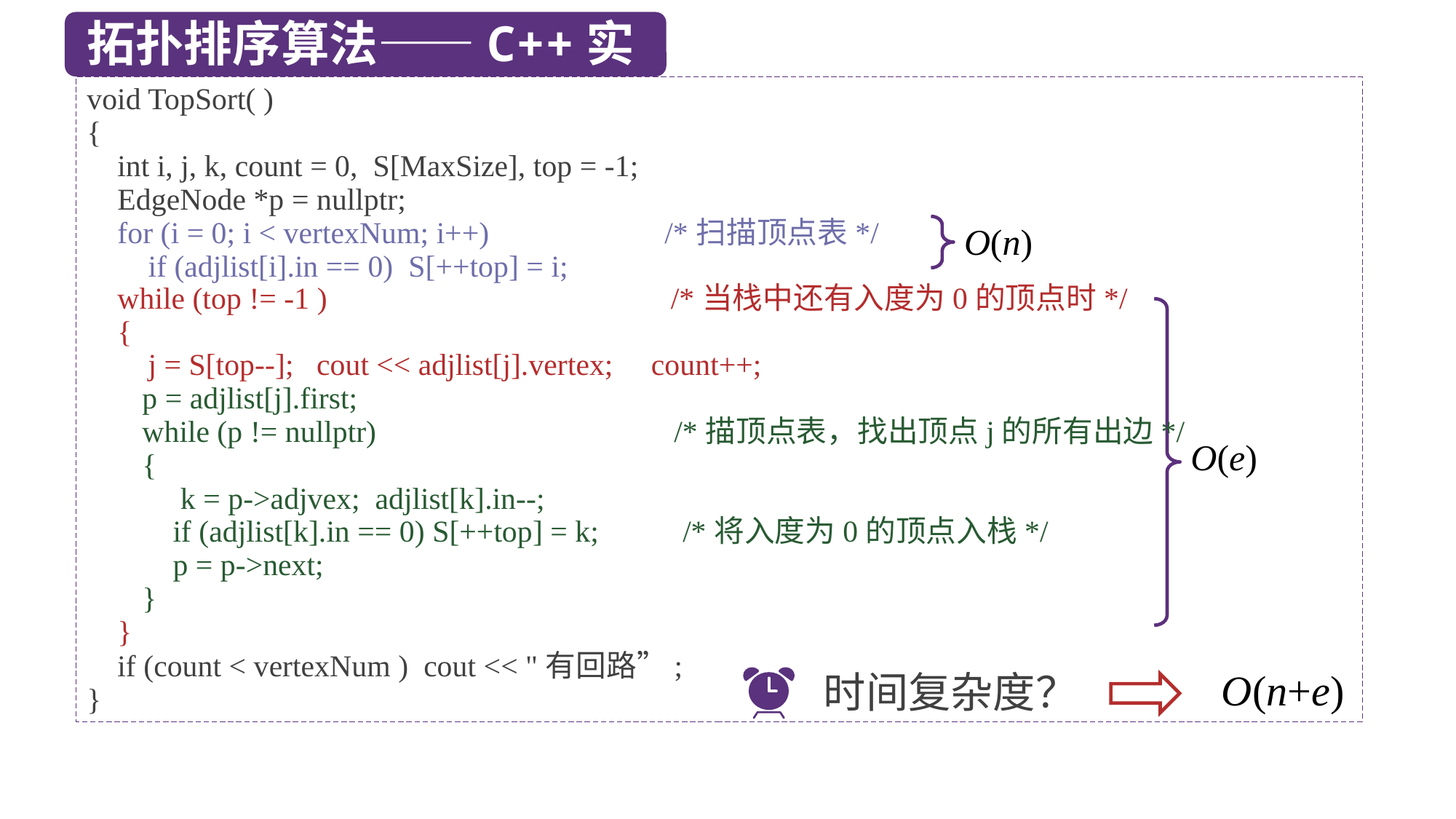

拓扑排序算法——C++实现

void TopSort( )
{
    int i, j, k, count = 0,  S[MaxSize], top = -1;
    EdgeNode *p = nullptr;
    for (i = 0; i < vertexNum; i++)                       /*扫描顶点表*/
        if (adjlist[i].in == 0)  S[++top] = i;

    if (count < vertexNum )  cout << "有回路”;
}
O(n)

    while (top != -1 )                                             /*当栈中还有入度为0的顶点时*/
    {
        j = S[top--];   cout << adjlist[j].vertex;     count++;

    }

O(e)
       p = adjlist[j].first;
       while (p != nullptr)                                       /*描顶点表，找出顶点j的所有出边*/
       {
            k = p->adjvex;  adjlist[k].in--;
           if (adjlist[k].in == 0) S[++top] = k;           /*将入度为0的顶点入栈*/
           p = p->next;
       }
O(n+e)

时间复杂度？